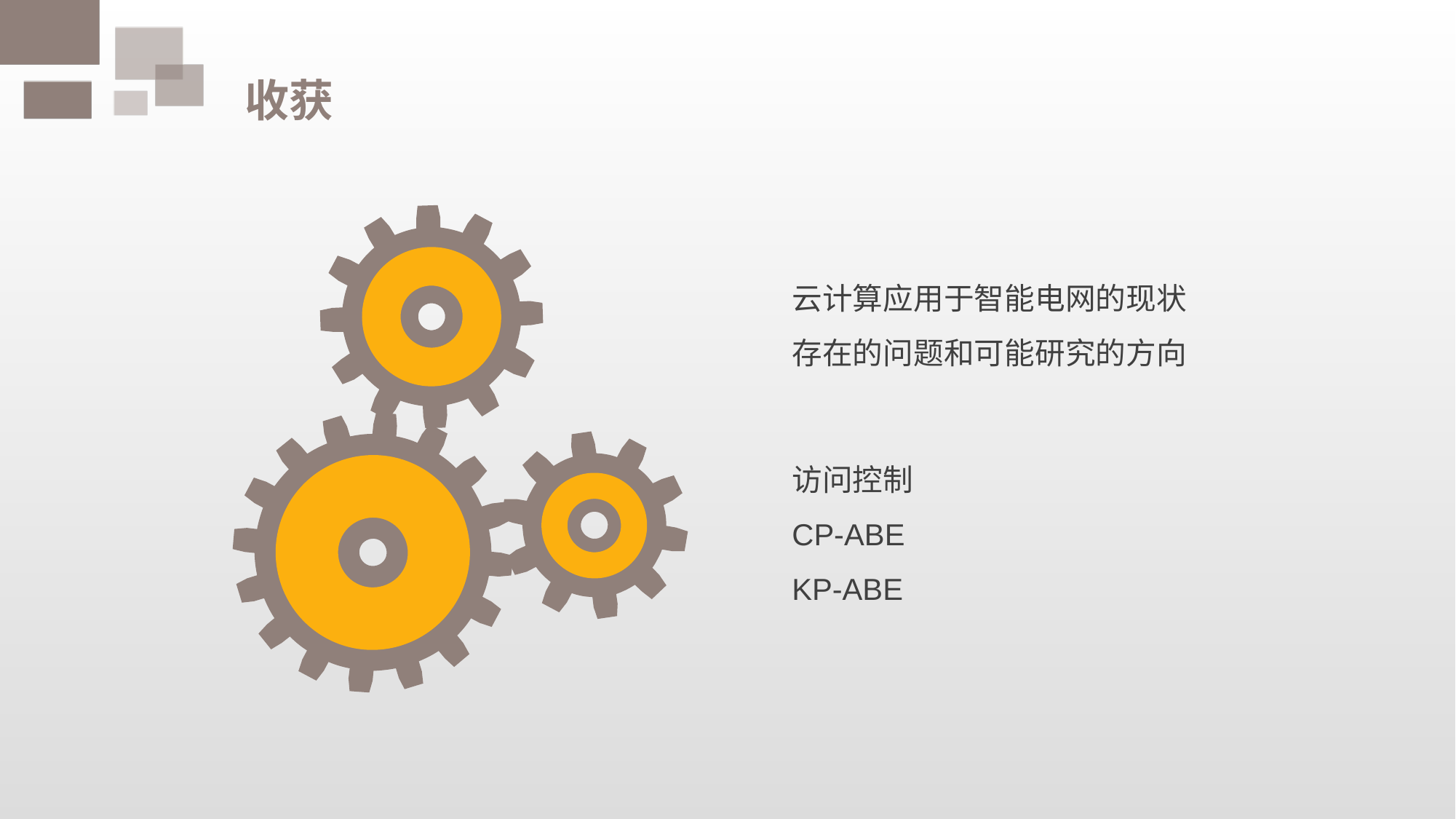

收获
云计算应用于智能电网的现状
存在的问题和可能研究的方向

访问控制
CP-ABE
KP-ABE